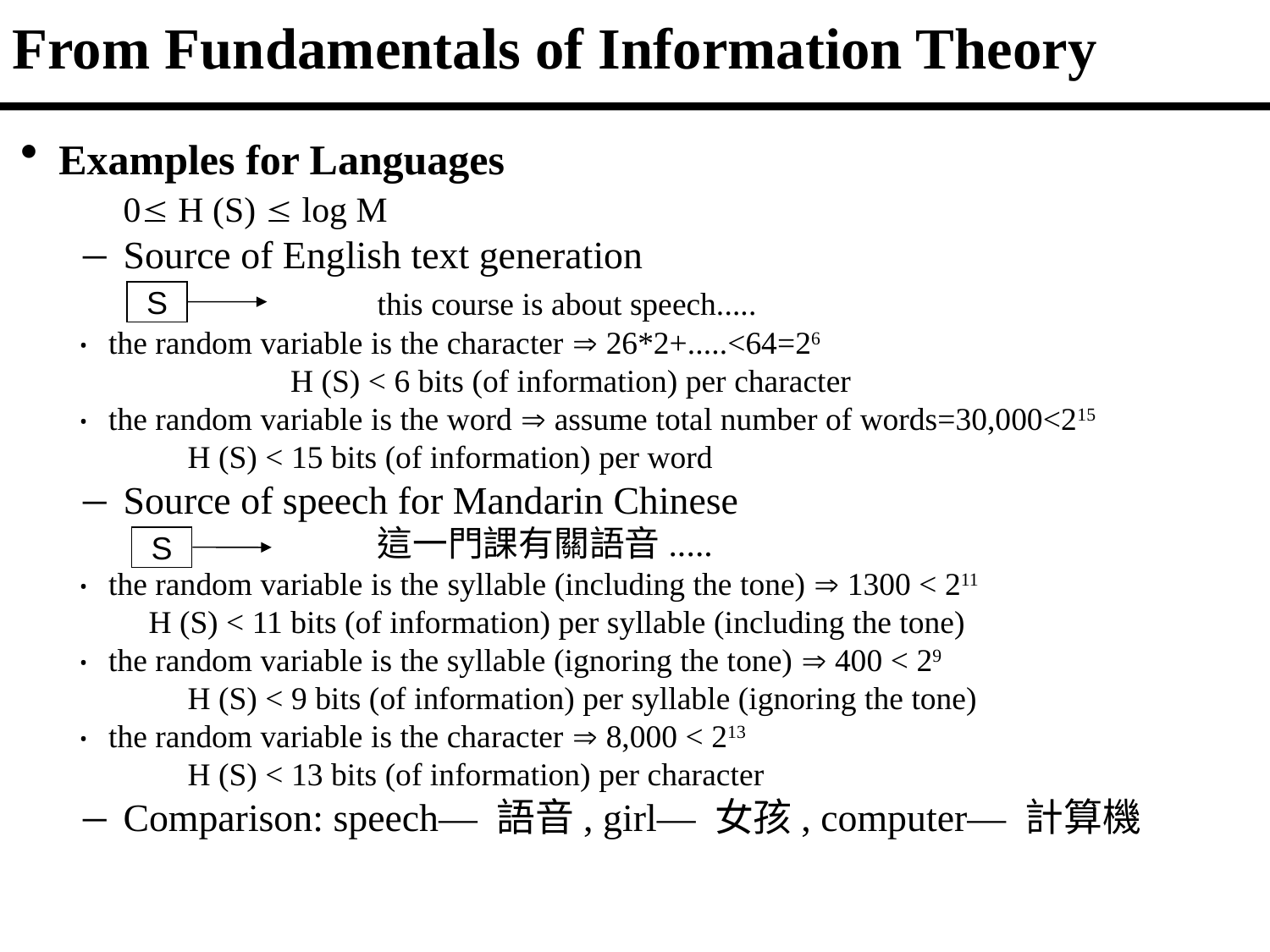

From Fundamentals of Information Theory

Examples for Languages
	0≤ H (S) ≤ log M
Source of English text generation
			this course is about speech.....
the random variable is the character ⇒ 26*2+.....<64=26
		     H (S) < 6 bits (of information) per character
the random variable is the word ⇒ assume total number of words=30,000<215
	        H (S) < 15 bits (of information) per word
Source of speech for Mandarin Chinese
			這一門課有關語音.....
the random variable is the syllable (including the tone) ⇒ 1300 < 211
     H (S) < 11 bits (of information) per syllable (including the tone)
the random variable is the syllable (ignoring the tone) ⇒ 400 < 29
	        H (S) < 9 bits (of information) per syllable (ignoring the tone)
the random variable is the character ⇒ 8,000 < 213
	        H (S) < 13 bits (of information) per character
Comparison: speech― 語音, girl― 女孩, computer― 計算機

S

S